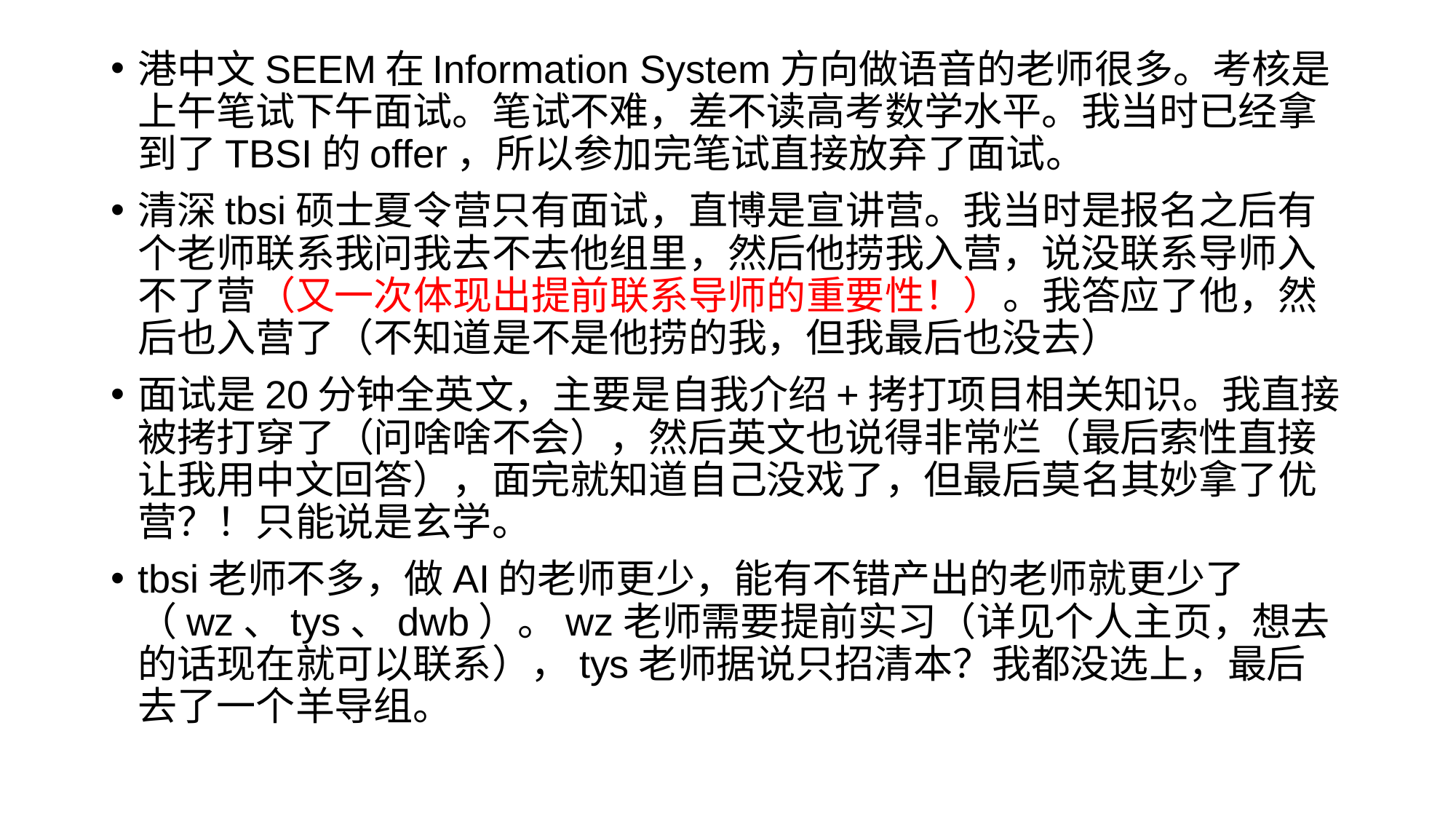

港中文SEEM在Information System方向做语音的老师很多。考核是上午笔试下午面试。笔试不难，差不读高考数学水平。我当时已经拿到了TBSI的offer，所以参加完笔试直接放弃了面试。
清深tbsi硕士夏令营只有面试，直博是宣讲营。我当时是报名之后有个老师联系我问我去不去他组里，然后他捞我入营，说没联系导师入不了营（又一次体现出提前联系导师的重要性！）。我答应了他，然后也入营了（不知道是不是他捞的我，但我最后也没去）
面试是20分钟全英文，主要是自我介绍+拷打项目相关知识。我直接被拷打穿了（问啥啥不会），然后英文也说得非常烂（最后索性直接让我用中文回答），面完就知道自己没戏了，但最后莫名其妙拿了优营？！只能说是玄学。
tbsi老师不多，做AI的老师更少，能有不错产出的老师就更少了（wz、tys、dwb）。wz老师需要提前实习（详见个人主页，想去的话现在就可以联系），tys老师据说只招清本？我都没选上，最后去了一个羊导组。